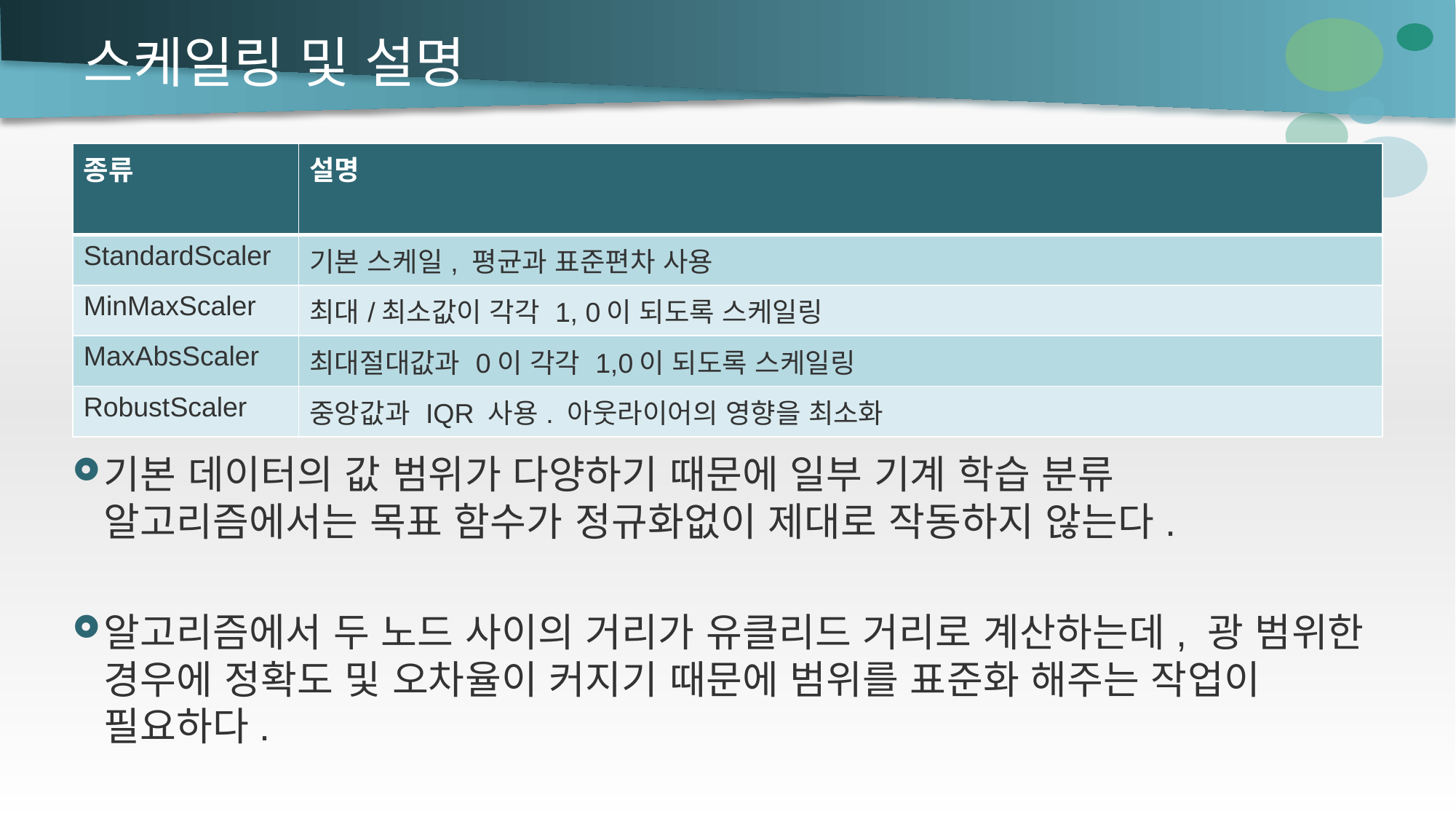

# 스케일링 및 설명
| 종류 | 설명 |
| --- | --- |
| StandardScaler | 기본 스케일, 평균과 표준편차 사용 |
| MinMaxScaler | 최대/최소값이 각각 1, 0이 되도록 스케일링 |
| MaxAbsScaler | 최대절대값과 0이 각각 1,0이 되도록 스케일링 |
| RobustScaler | 중앙값과 IQR 사용. 아웃라이어의 영향을 최소화 |
기본 데이터의 값 범위가 다양하기 때문에 일부 기계 학습 분류 알고리즘에서는 목표 함수가 정규화없이 제대로 작동하지 않는다.

알고리즘에서 두 노드 사이의 거리가 유클리드 거리로 계산하는데, 광 범위한 경우에 정확도 및 오차율이 커지기 때문에 범위를 표준화 해주는 작업이 필요하다.